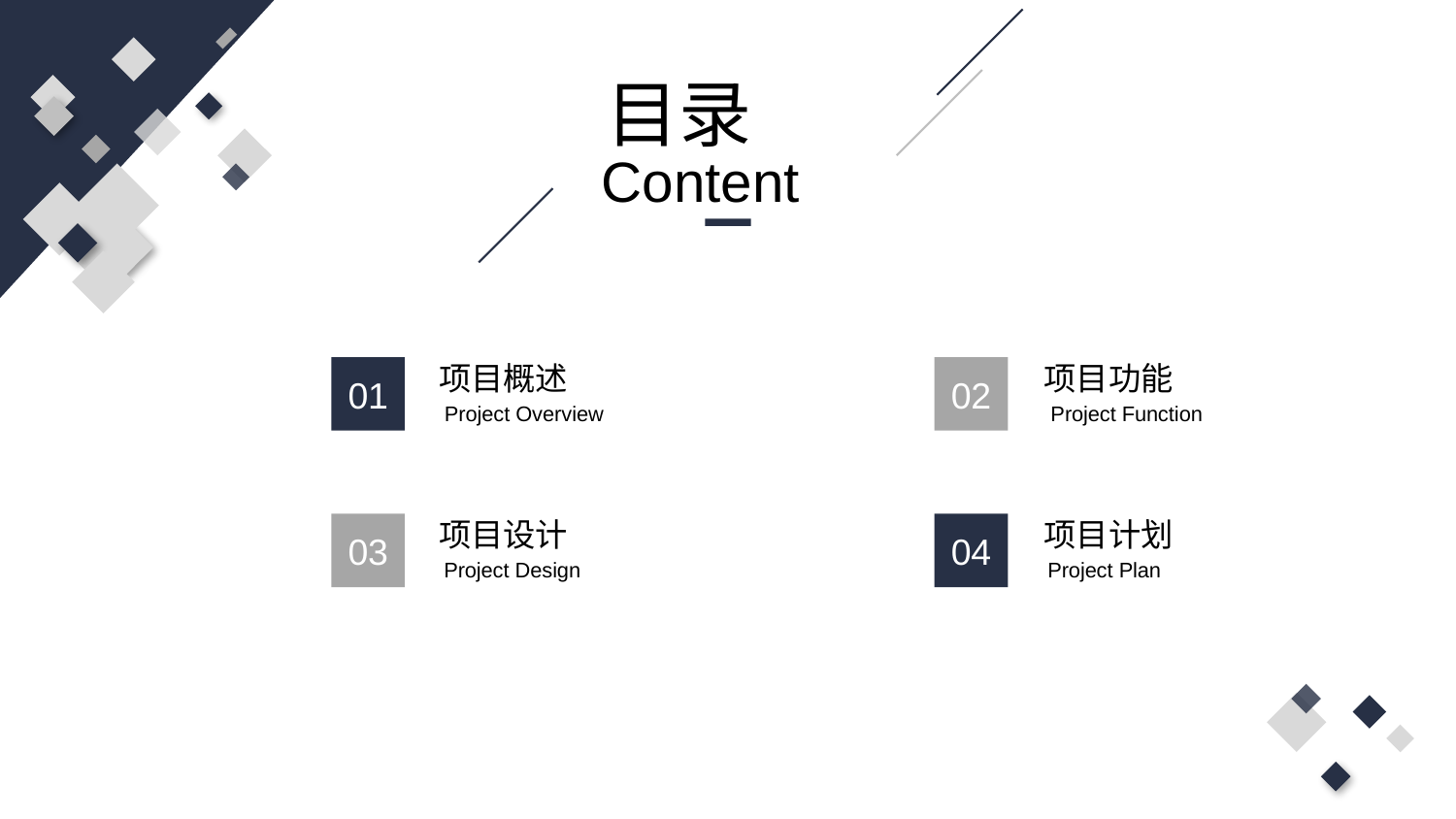

目录
Content

项目概述
Project Overview
项目功能
Project Function
01
02
项目设计
Project Design
项目计划
Project Plan
03
04